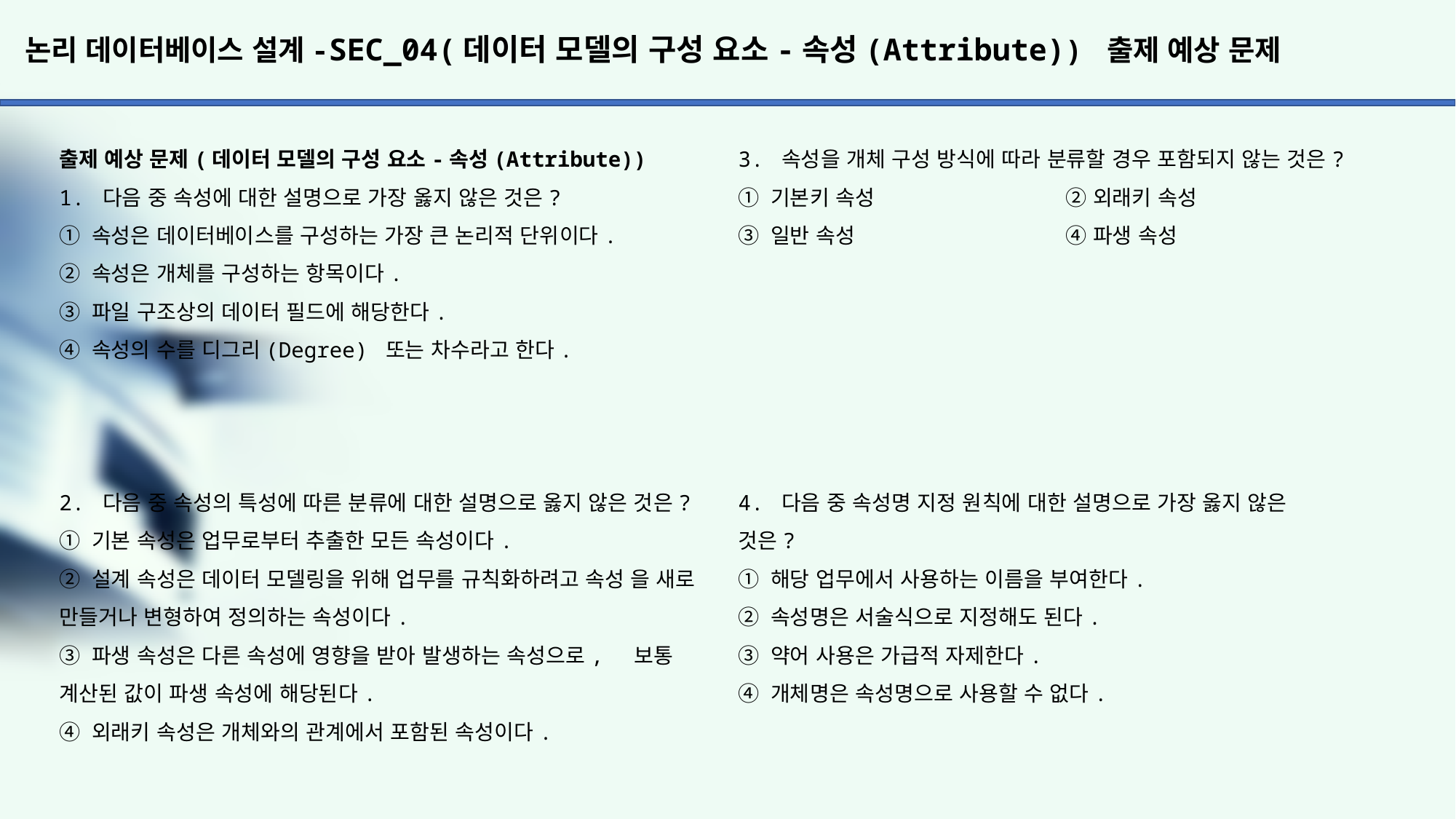

# 논리 데이터베이스 설계-SEC_04(데이터 모델의 구성 요소-속성(Attribute)) 출제 예상 문제
출제 예상 문제(데이터 모델의 구성 요소-속성(Attribute))
1. 다음 중 속성에 대한 설명으로 가장 옳지 않은 것은?
① 속성은 데이터베이스를 구성하는 가장 큰 논리적 단위이다.
② 속성은 개체를 구성하는 항목이다.
③ 파일 구조상의 데이터 필드에 해당한다.
④ 속성의 수를 디그리(Degree) 또는 차수라고 한다.

2. 다음 중 속성의 특성에 따른 분류에 대한 설명으로 옳지 않은 것은?
① 기본 속성은 업무로부터 추출한 모든 속성이다.
② 설계 속성은 데이터 모델링을 위해 업무를 규칙화하려고 속성 을 새로 만들거나 변형하여 정의하는 속성이다.
③ 파생 속성은 다른 속성에 영향을 받아 발생하는 속성으로,  보통 계산된 값이 파생 속성에 해당된다.
④ 외래키 속성은 개체와의 관계에서 포함된 속성이다.
3. 속성을 개체 구성 방식에 따라 분류할 경우 포함되지 않는 것은?
① 기본키 속성		② 외래키 속성
③ 일반 속성		④ 파생 속성

4. 다음 중 속성명 지정 원칙에 대한 설명으로 가장 옳지 않은
것은?
① 해당 업무에서 사용하는 이름을 부여한다.
② 속성명은 서술식으로 지정해도 된다.
③ 약어 사용은 가급적 자제한다.
④ 개체명은 속성명으로 사용할 수 없다.